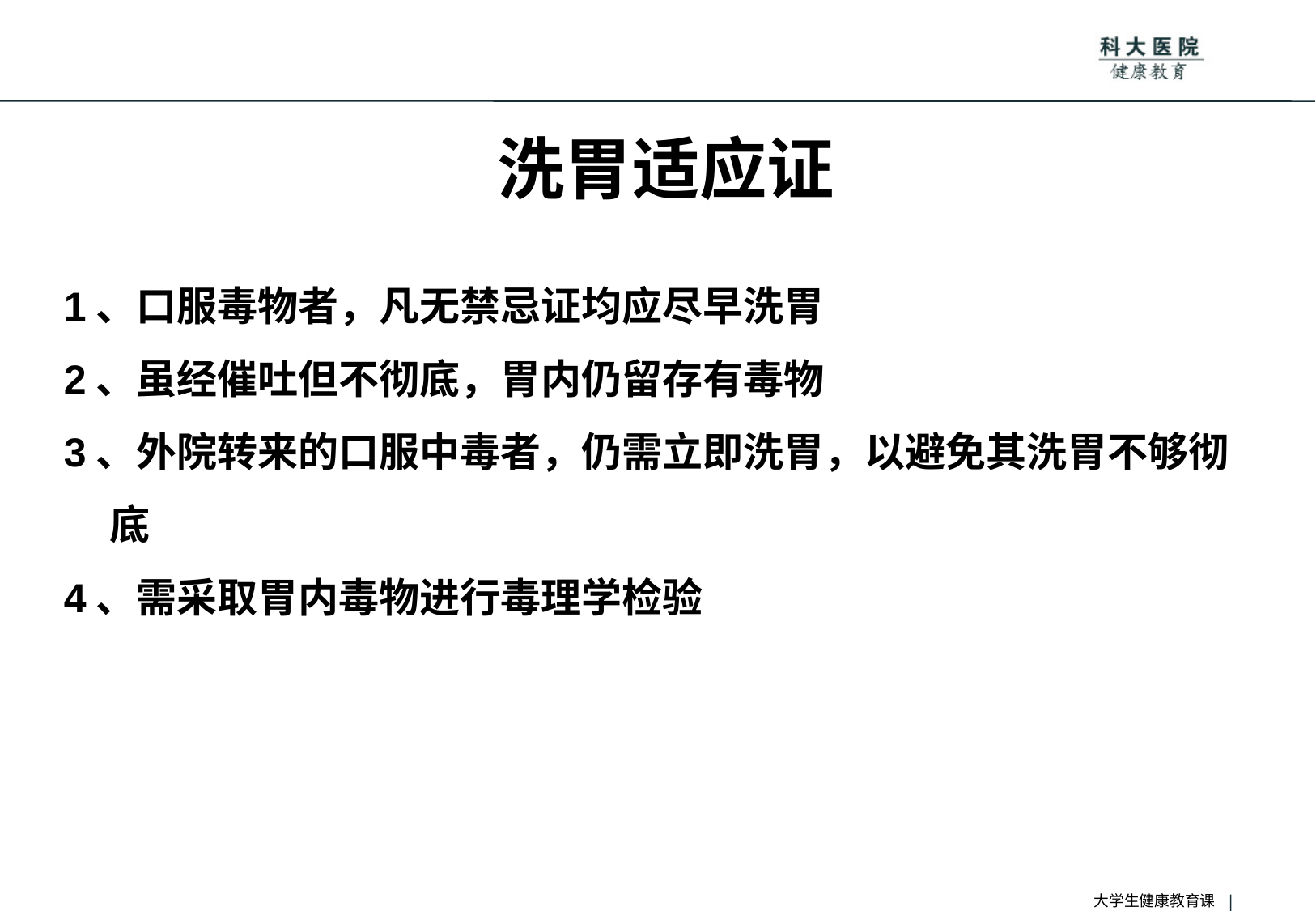

# 洗胃适应证
1、口服毒物者，凡无禁忌证均应尽早洗胃
2、虽经催吐但不彻底，胃内仍留存有毒物
3、外院转来的口服中毒者，仍需立即洗胃，以避免其洗胃不够彻底
4、需采取胃内毒物进行毒理学检验

大学生健康教育课
30